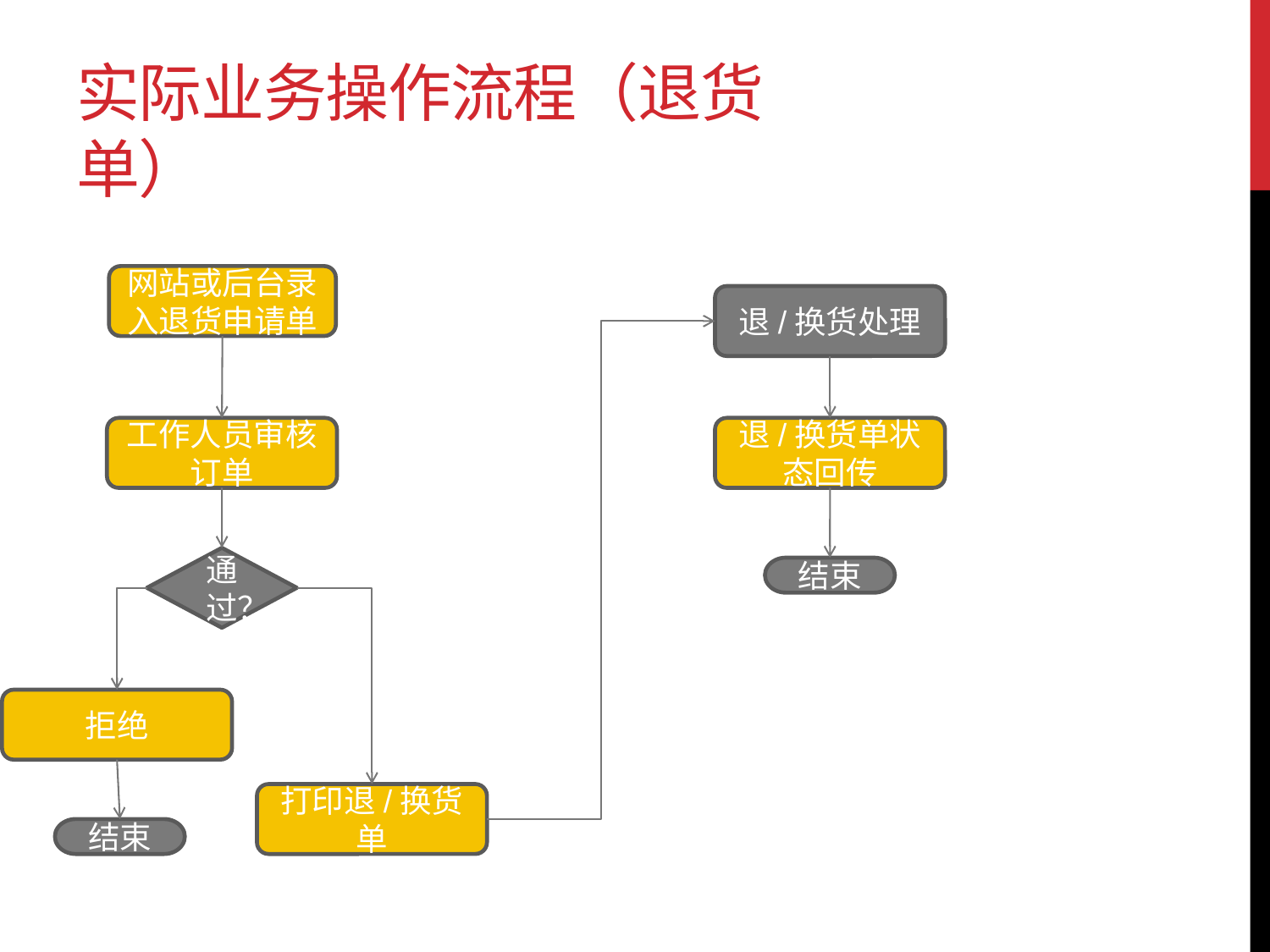

# 实际业务操作流程（退货单）
网站或后台录入退货申请单
退/换货处理
工作人员审核订单
退/换货单状态回传
通过？
结束
拒绝
打印退/换货单
结束